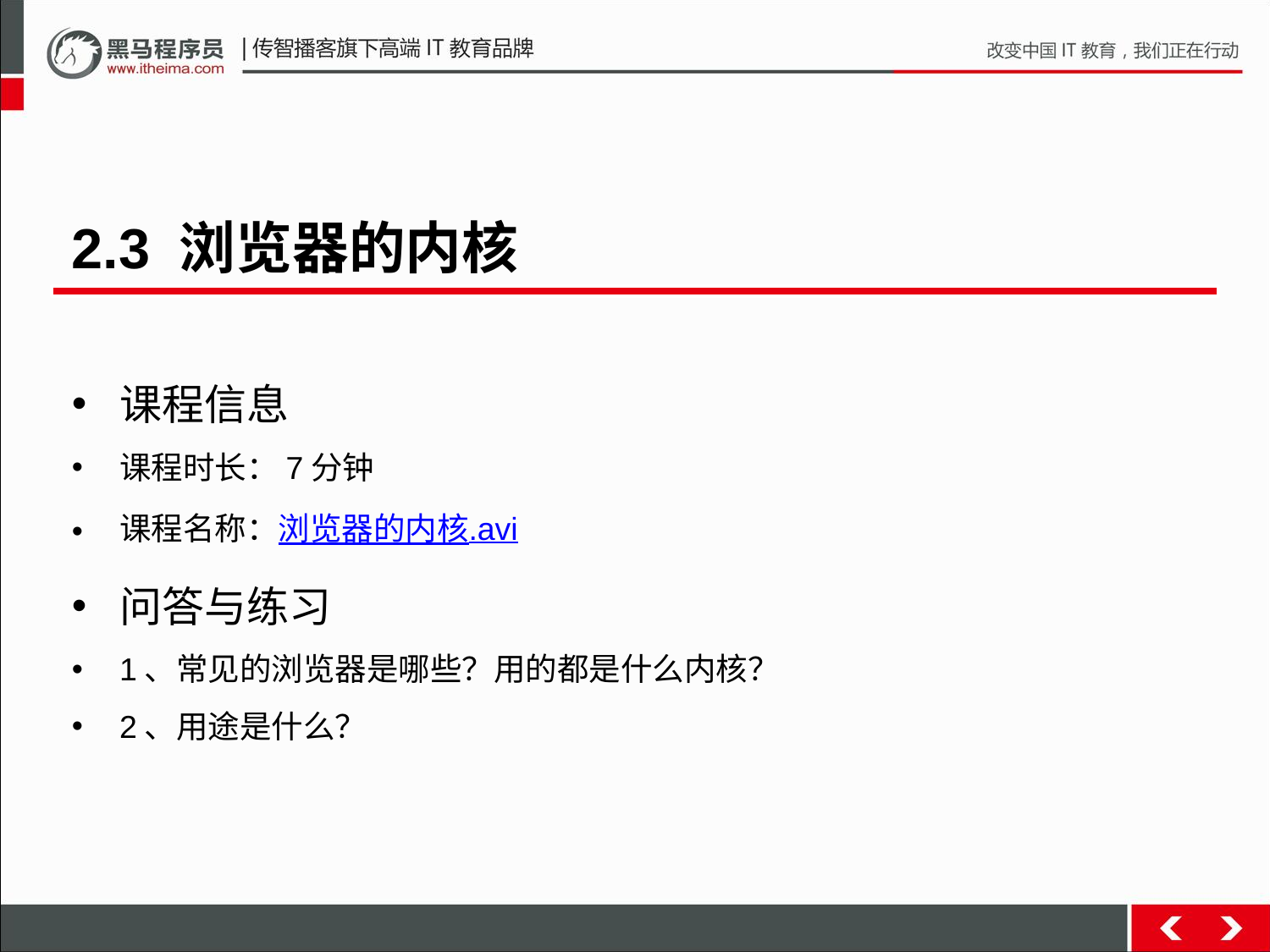

2.3 浏览器的内核
课程信息
课程时长：7分钟
课程名称：浏览器的内核.avi
问答与练习
1、常见的浏览器是哪些？用的都是什么内核？
2、用途是什么？